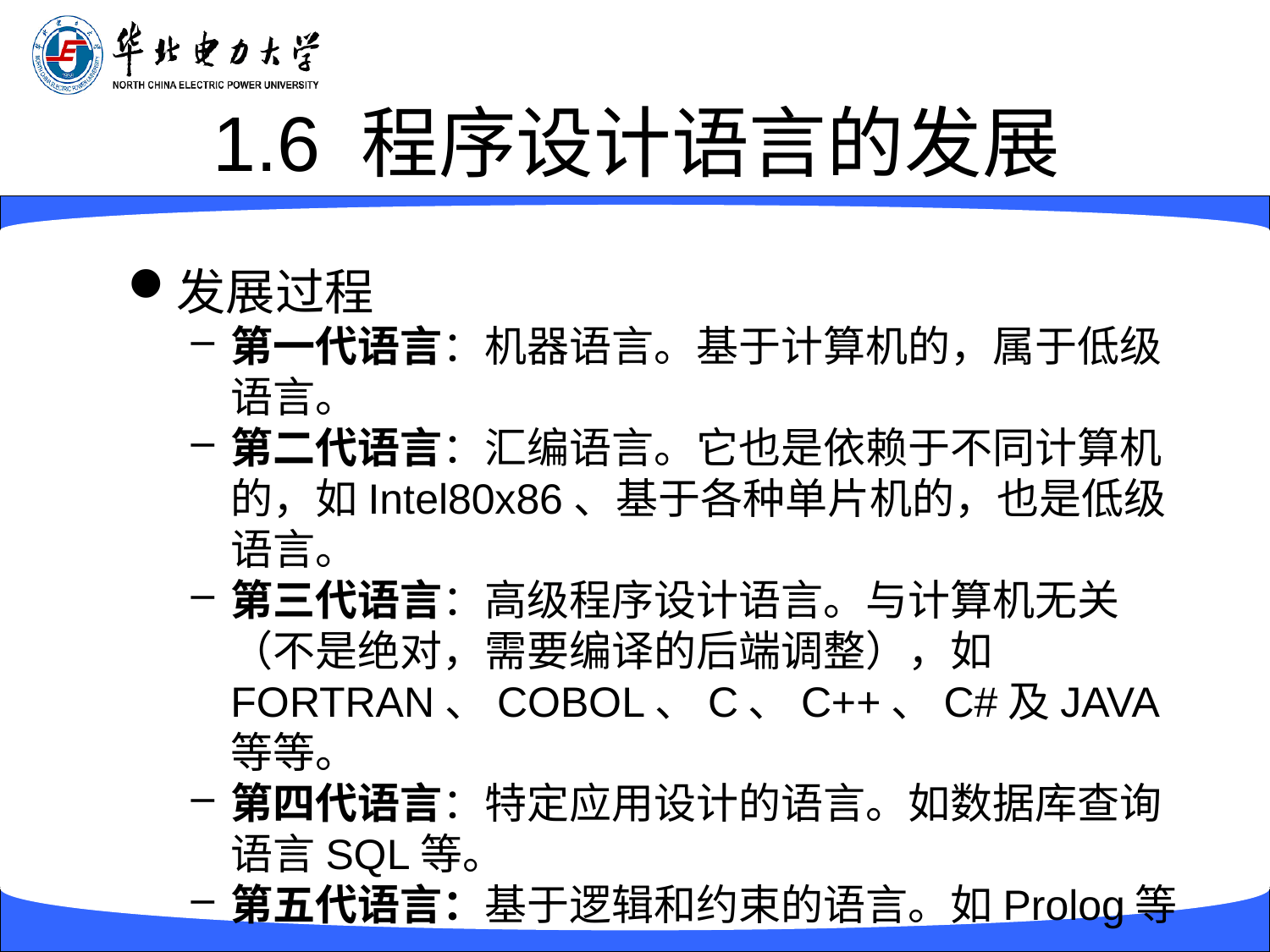

# 1.6 程序设计语言的发展
发展过程
第一代语言：机器语言。基于计算机的，属于低级语言。
第二代语言：汇编语言。它也是依赖于不同计算机的，如Intel80x86、基于各种单片机的，也是低级语言。
第三代语言：高级程序设计语言。与计算机无关（不是绝对，需要编译的后端调整），如FORTRAN、COBOL、C、C++、C#及JAVA等等。
第四代语言：特定应用设计的语言。如数据库查询语言SQL等。
第五代语言：基于逻辑和约束的语言。如Prolog等